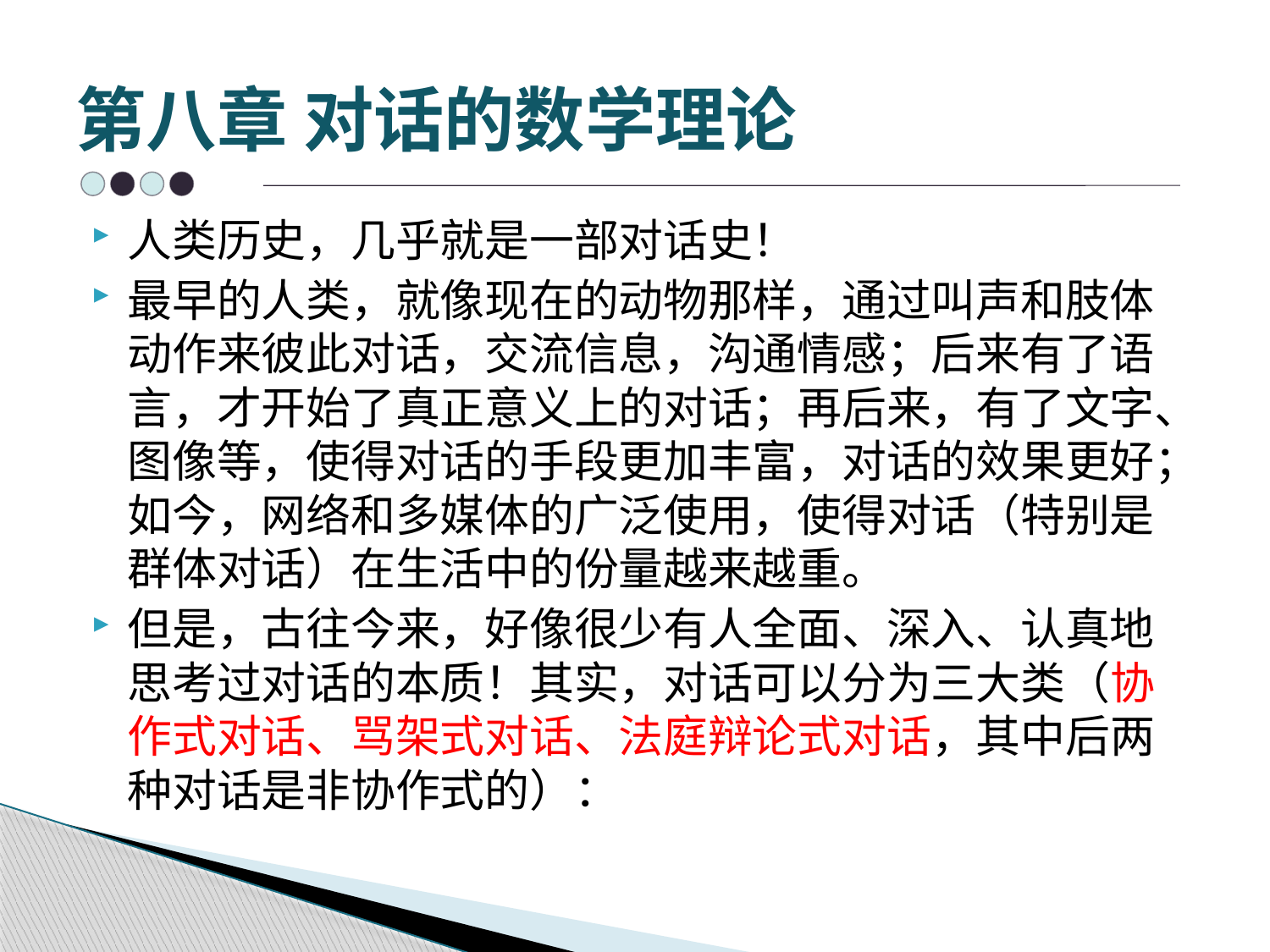

# 第八章 对话的数学理论

人类历史，几乎就是一部对话史！
最早的人类，就像现在的动物那样，通过叫声和肢体动作来彼此对话，交流信息，沟通情感；后来有了语言，才开始了真正意义上的对话；再后来，有了文字、图像等，使得对话的手段更加丰富，对话的效果更好；如今，网络和多媒体的广泛使用，使得对话（特别是群体对话）在生活中的份量越来越重。
但是，古往今来，好像很少有人全面、深入、认真地思考过对话的本质！其实，对话可以分为三大类（协作式对话、骂架式对话、法庭辩论式对话，其中后两种对话是非协作式的）：